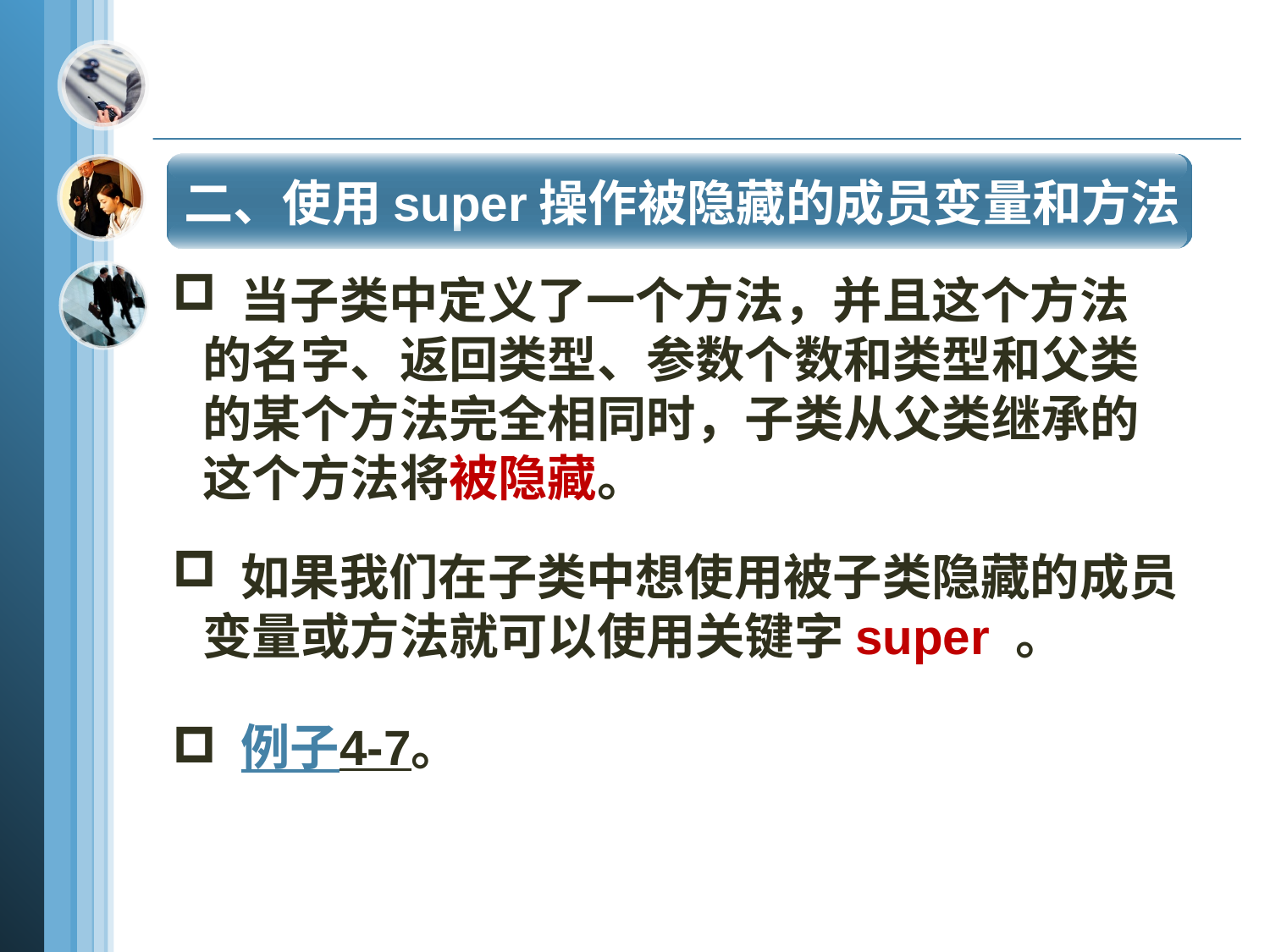

二、使用super操作被隐藏的成员变量和方法

 当子类中定义了一个方法，并且这个方法的名字、返回类型、参数个数和类型和父类的某个方法完全相同时，子类从父类继承的这个方法将被隐藏。
 如果我们在子类中想使用被子类隐藏的成员变量或方法就可以使用关键字super 。
 例子4-7。